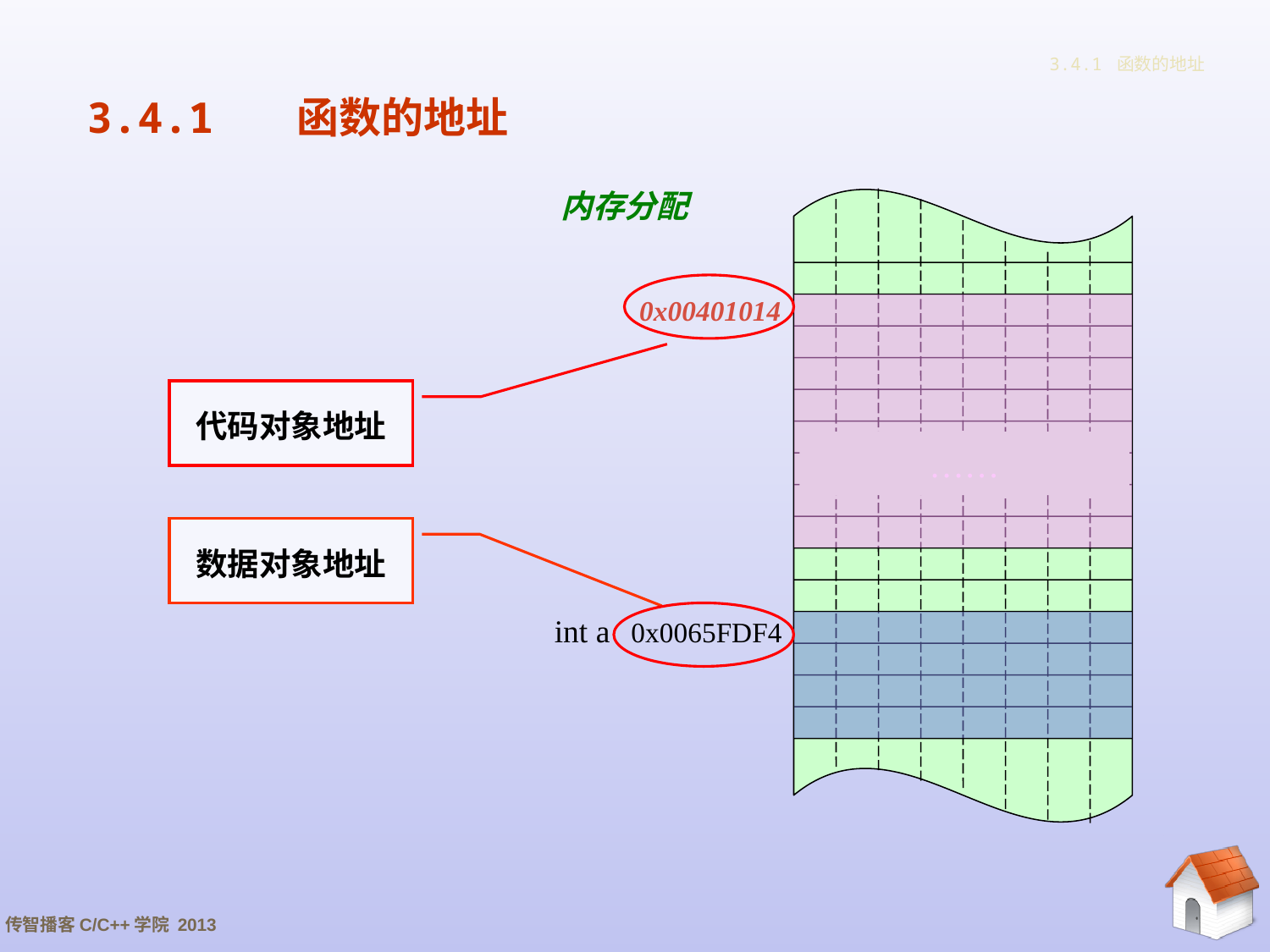

# 3.4.1 函数的地址
3.4.1	 函数的地址
内存分配

0x00401014

……
int a   0x0065FDF4

代码对象地址
数据对象地址